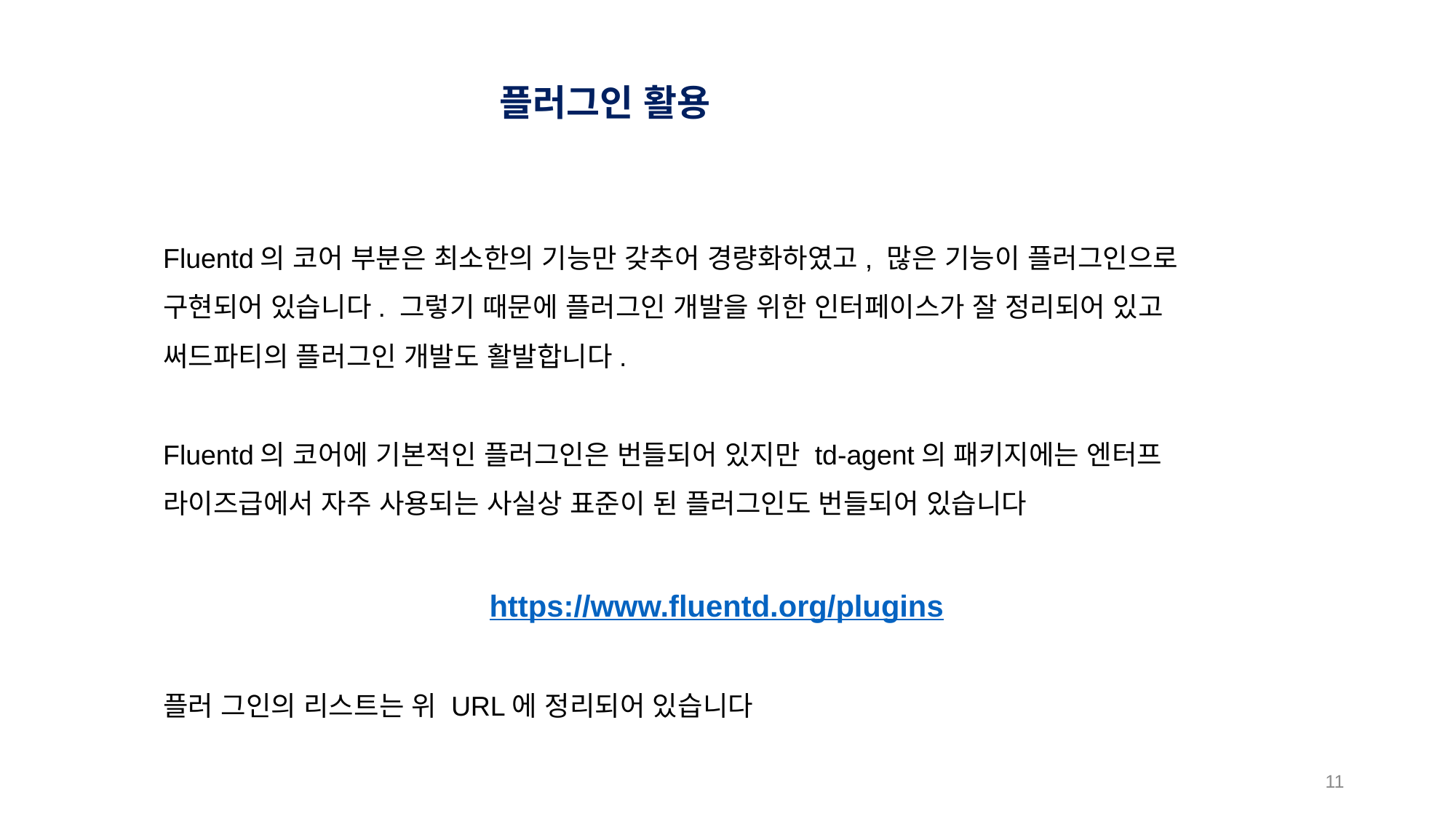

플러그인 활용
Fluentd의 코어 부분은 최소한의 기능만 갖추어 경량화하였고, 많은 기능이 플러그인으로 구현되어 있습니다. 그렇기 때문에 플러그인 개발을 위한 인터페이스가 잘 정리되어 있고 써드파티의 플러그인 개발도 활발합니다.

Fluentd의 코어에 기본적인 플러그인은 번들되어 있지만 td-agent의 패키지에는 엔터프 라이즈급에서 자주 사용되는 사실상 표준이 된 플러그인도 번들되어 있습니다

https://www.fluentd.org/plugins

플러 그인의 리스트는 위 URL에 정리되어 있습니다
11